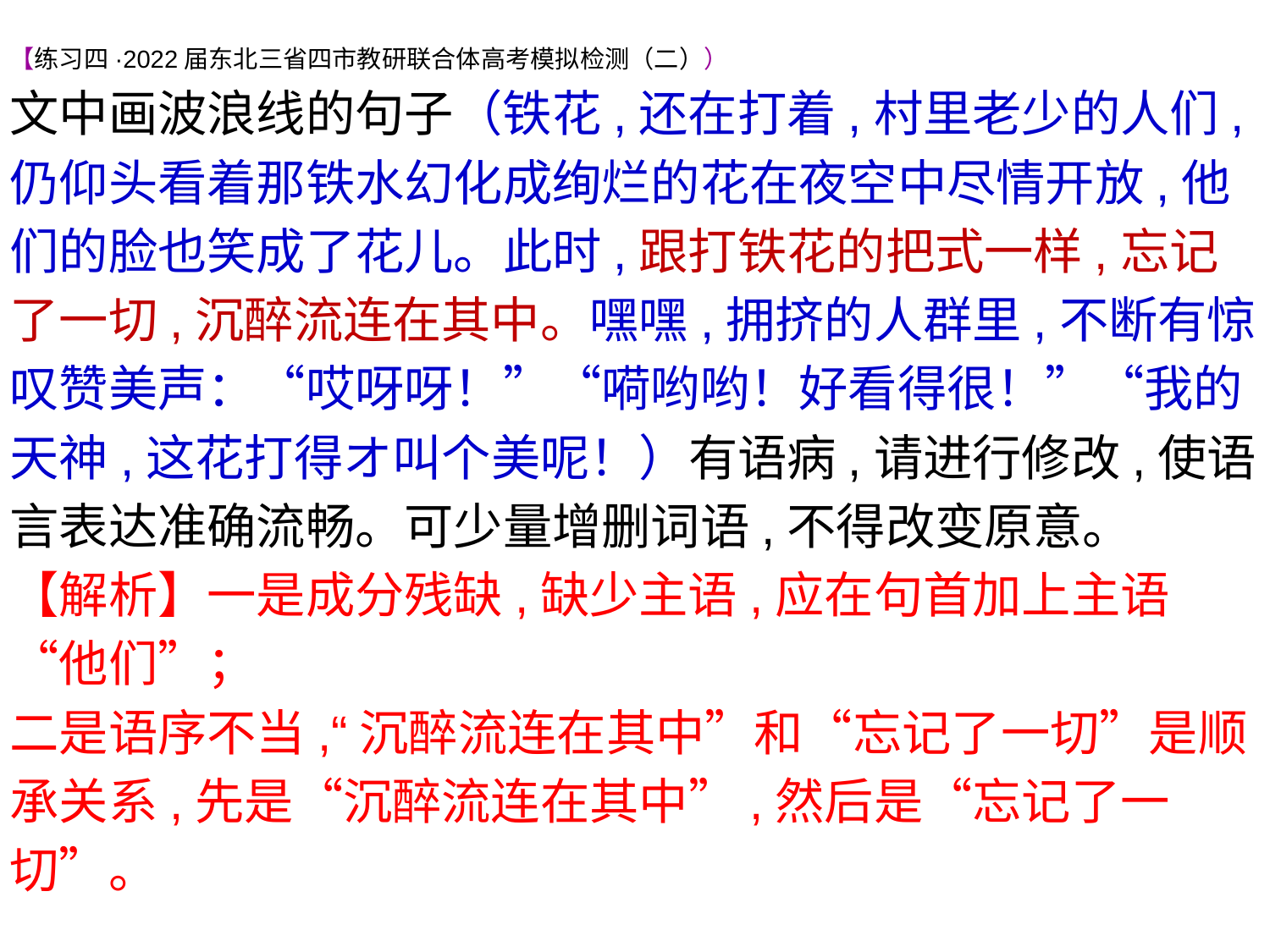

【练习四·2022届东北三省四市教研联合体高考模拟检测（二））
文中画波浪线的句子（铁花,还在打着,村里老少的人们,仍仰头看着那铁水幻化成绚烂的花在夜空中尽情开放,他们的脸也笑成了花儿。此时,跟打铁花的把式一样,忘记了一切,沉醉流连在其中。嘿嘿,拥挤的人群里,不断有惊叹赞美声：“哎呀呀！”“嗬哟哟！好看得很！”“我的天神,这花打得オ叫个美呢！）有语病,请进行修改,使语言表达准确流畅。可少量增删词语,不得改变原意。
【解析】一是成分残缺,缺少主语,应在句首加上主语“他们”；
二是语序不当,“沉醉流连在其中”和“忘记了一切”是顺承关系,先是“沉醉流连在其中”,然后是“忘记了一切”。